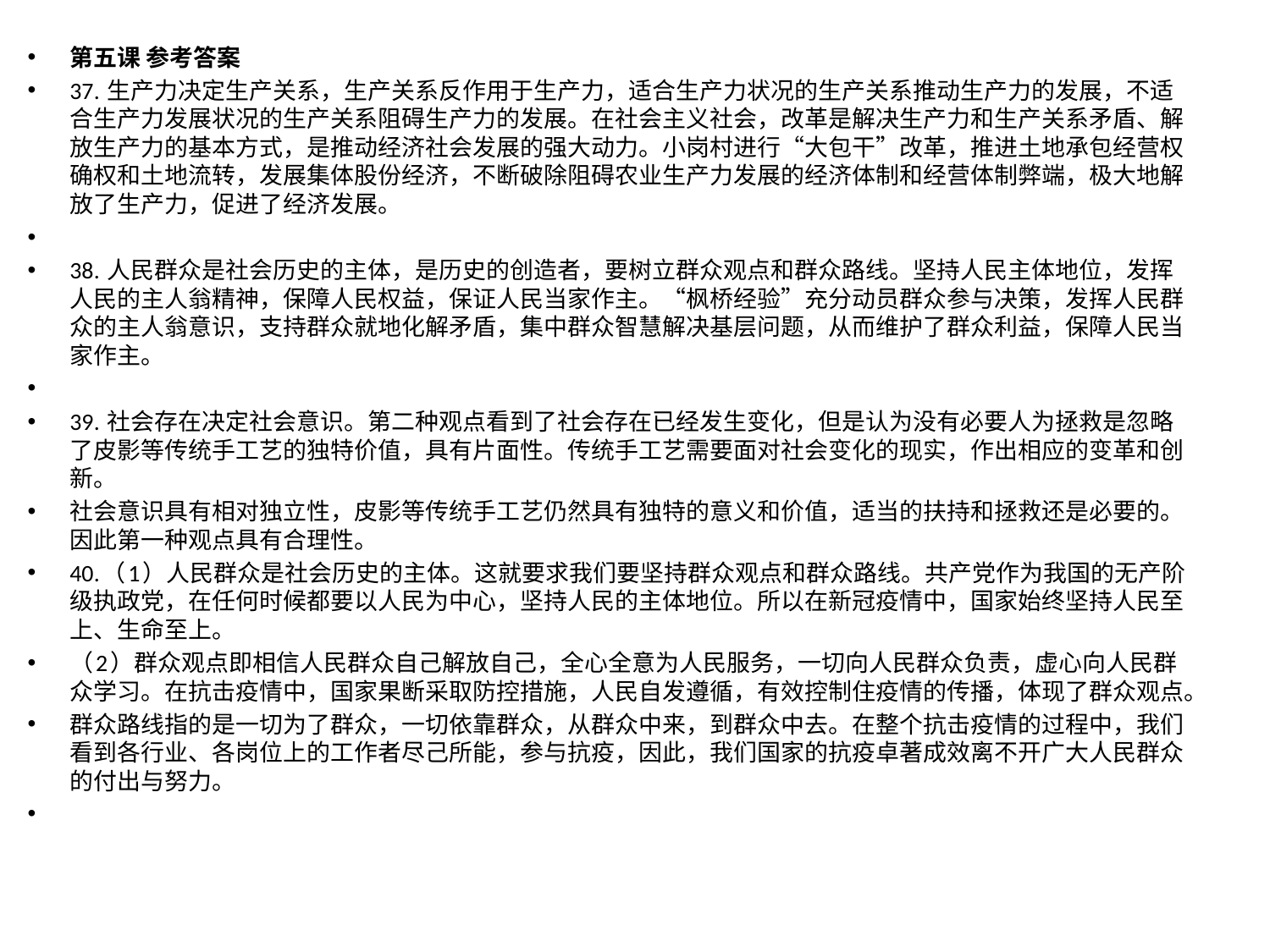

第五课 参考答案
37. 生产力决定生产关系，生产关系反作用于生产力，适合生产力状况的生产关系推动生产力的发展，不适合生产力发展状况的生产关系阻碍生产力的发展。在社会主义社会，改革是解决生产力和生产关系矛盾、解放生产力的基本方式，是推动经济社会发展的强大动力。小岗村进行“大包干”改革，推进土地承包经营权确权和土地流转，发展集体股份经济，不断破除阻碍农业生产力发展的经济体制和经营体制弊端，极大地解放了生产力，促进了经济发展。

38. 人民群众是社会历史的主体，是历史的创造者，要树立群众观点和群众路线。坚持人民主体地位，发挥人民的主人翁精神，保障人民权益，保证人民当家作主。“枫桥经验”充分动员群众参与决策，发挥人民群众的主人翁意识，支持群众就地化解矛盾，集中群众智慧解决基层问题，从而维护了群众利益，保障人民当家作主。

39. 社会存在决定社会意识。第二种观点看到了社会存在已经发生变化，但是认为没有必要人为拯救是忽略了皮影等传统手工艺的独特价值，具有片面性。传统手工艺需要面对社会变化的现实，作出相应的变革和创新。
社会意识具有相对独立性，皮影等传统手工艺仍然具有独特的意义和价值，适当的扶持和拯救还是必要的。因此第一种观点具有合理性。
40.（1）人民群众是社会历史的主体。这就要求我们要坚持群众观点和群众路线。共产党作为我国的无产阶级执政党，在任何时候都要以人民为中心，坚持人民的主体地位。所以在新冠疫情中，国家始终坚持人民至上、生命至上。
（2）群众观点即相信人民群众自己解放自己，全心全意为人民服务，一切向人民群众负责，虚心向人民群众学习。在抗击疫情中，国家果断采取防控措施，人民自发遵循，有效控制住疫情的传播，体现了群众观点。
群众路线指的是一切为了群众，一切依靠群众，从群众中来，到群众中去。在整个抗击疫情的过程中，我们看到各行业、各岗位上的工作者尽己所能，参与抗疫，因此，我们国家的抗疫卓著成效离不开广大人民群众的付出与努力。